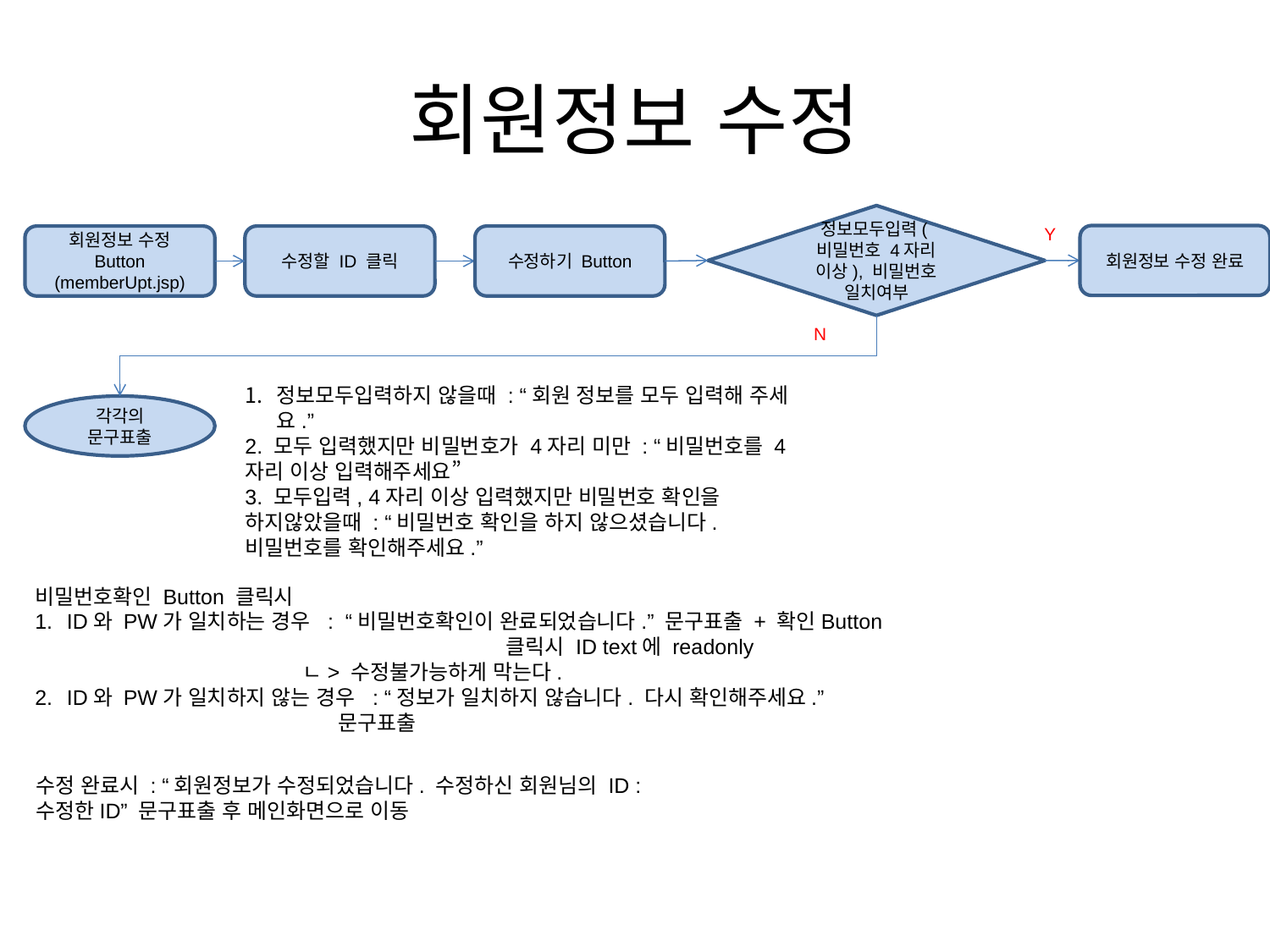

# 회원정보 수정
정보모두입력(비밀번호 4자리 이상), 비밀번호 일치여부
Y
회원정보 수정 완료
회원정보 수정 Button (memberUpt.jsp)
수정할 ID 클릭
수정하기 Button
N
정보모두입력하지 않을때 : “회원 정보를 모두 입력해 주세요.”
2. 모두 입력했지만 비밀번호가 4자리 미만 : “비밀번호를 4자리 이상 입력해주세요”
3. 모두입력, 4자리 이상 입력했지만 비밀번호 확인을 하지않았을때 : “비밀번호 확인을 하지 않으셨습니다. 비밀번호를 확인해주세요.”

각각의 문구표출
비밀번호확인 Button 클릭시
ID와 PW가 일치하는 경우  :  “비밀번호확인이 완료되었습니다.” 문구표출 + 확인Button 			         클릭시 ID text에 readonly
                                       ㄴ> 수정불가능하게 막는다.
ID와 PW가 일치하지 않는 경우  : “정보가 일치하지 않습니다. 다시 확인해주세요.”
                                             문구표출
수정 완료시 : “회원정보가 수정되었습니다. 수정하신 회원님의 ID : 수정한ID” 문구표출 후 메인화면으로 이동